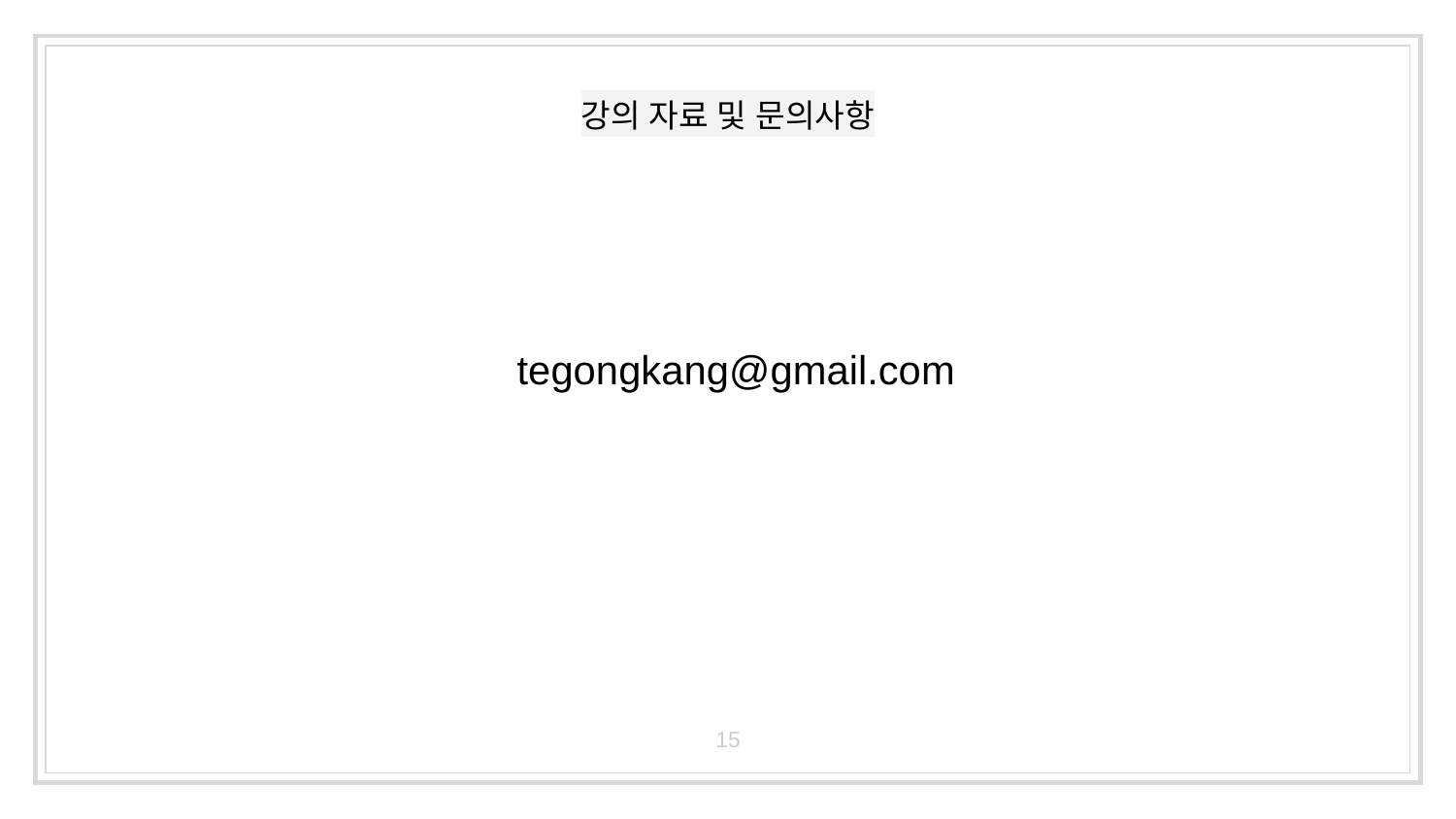

# 강의 자료 및 문의사항
tegongkang@gmail.com
15